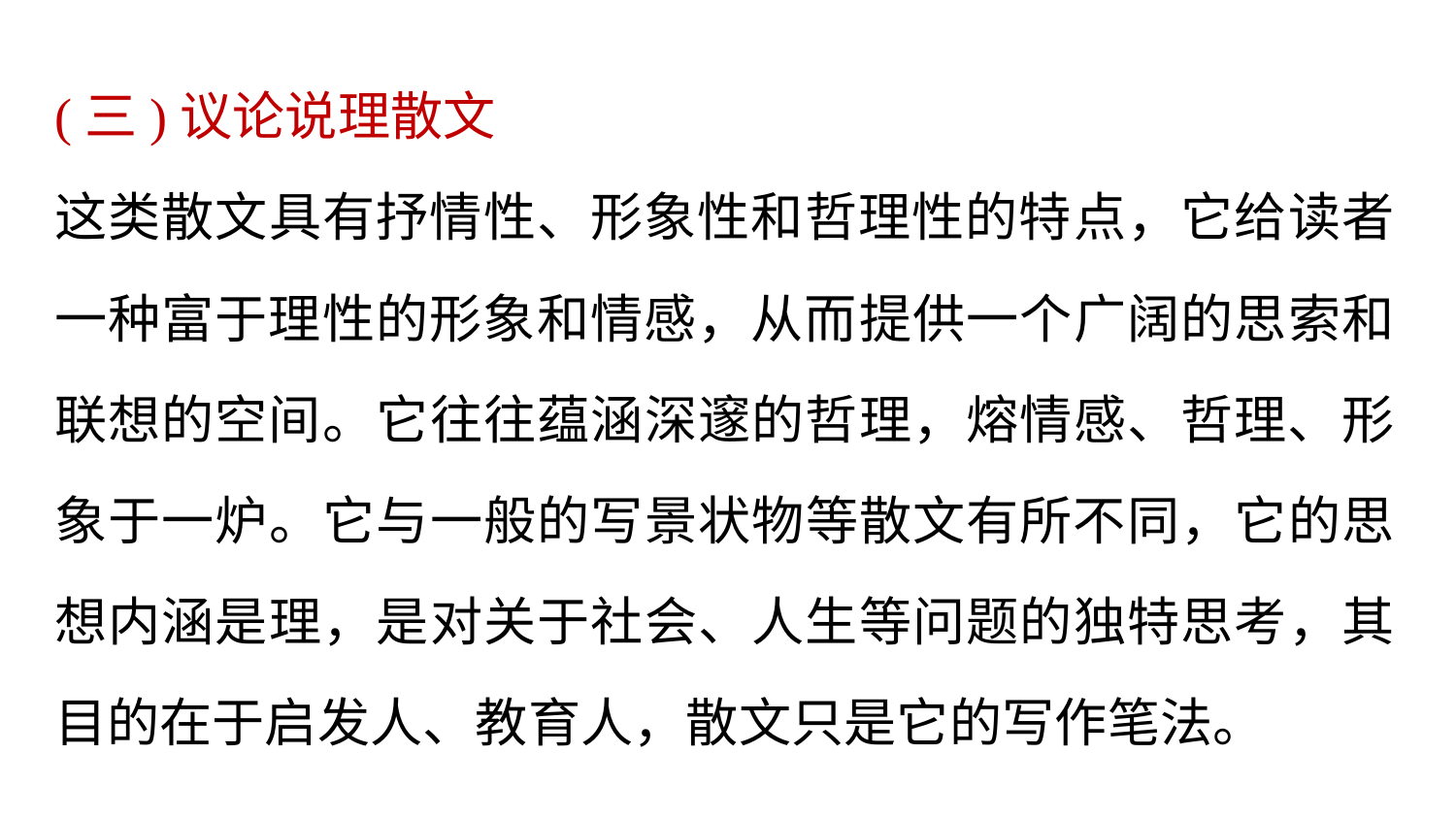

(三)议论说理散文
这类散文具有抒情性、形象性和哲理性的特点，它给读者一种富于理性的形象和情感，从而提供一个广阔的思索和联想的空间。它往往蕴涵深邃的哲理，熔情感、哲理、形象于一炉。它与一般的写景状物等散文有所不同，它的思想内涵是理，是对关于社会、人生等问题的独特思考，其目的在于启发人、教育人，散文只是它的写作笔法。